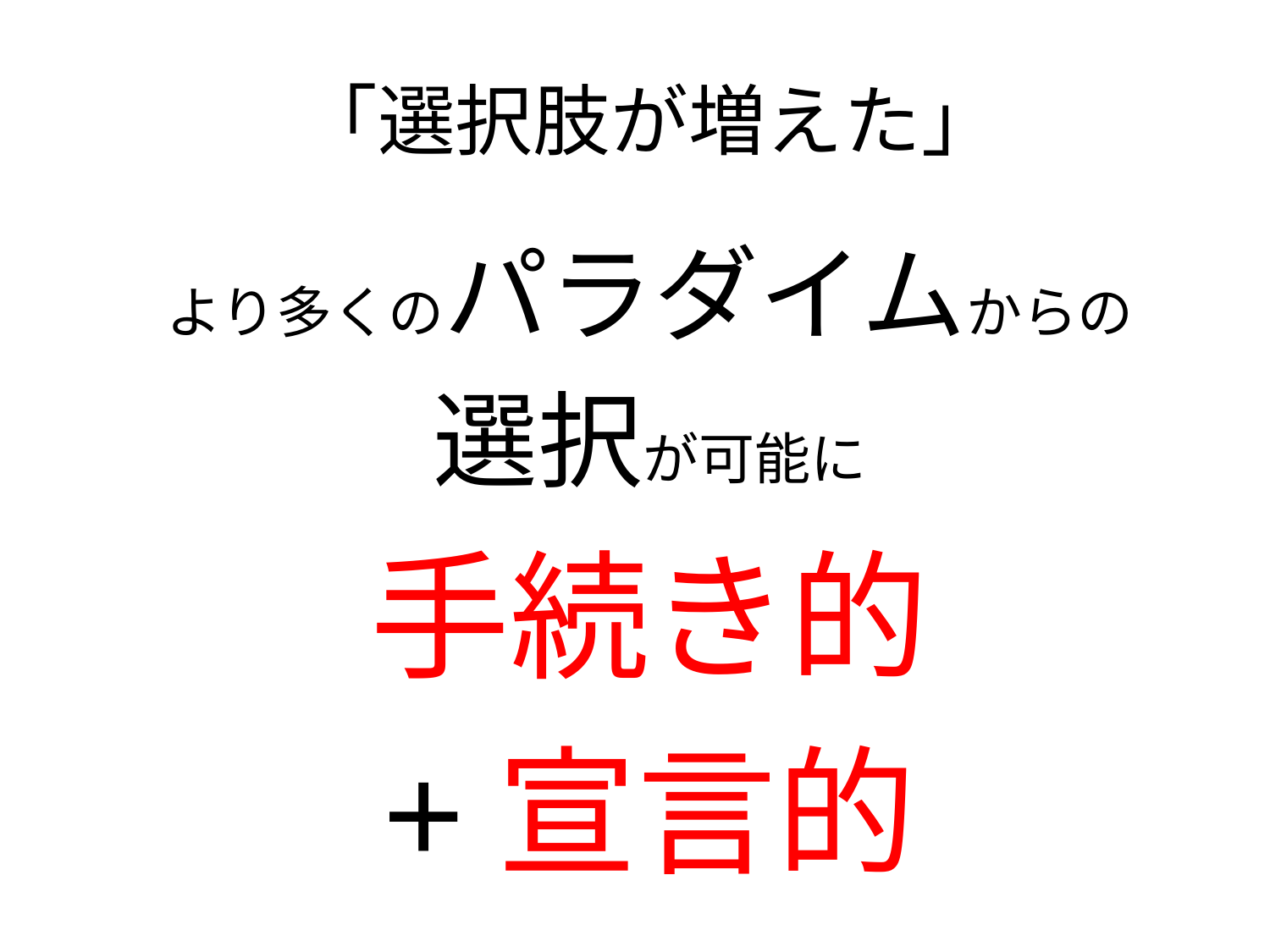

# 「選択肢が増えた」
より多くのパラダイムからの
選択が可能に
手続き的
+宣言的